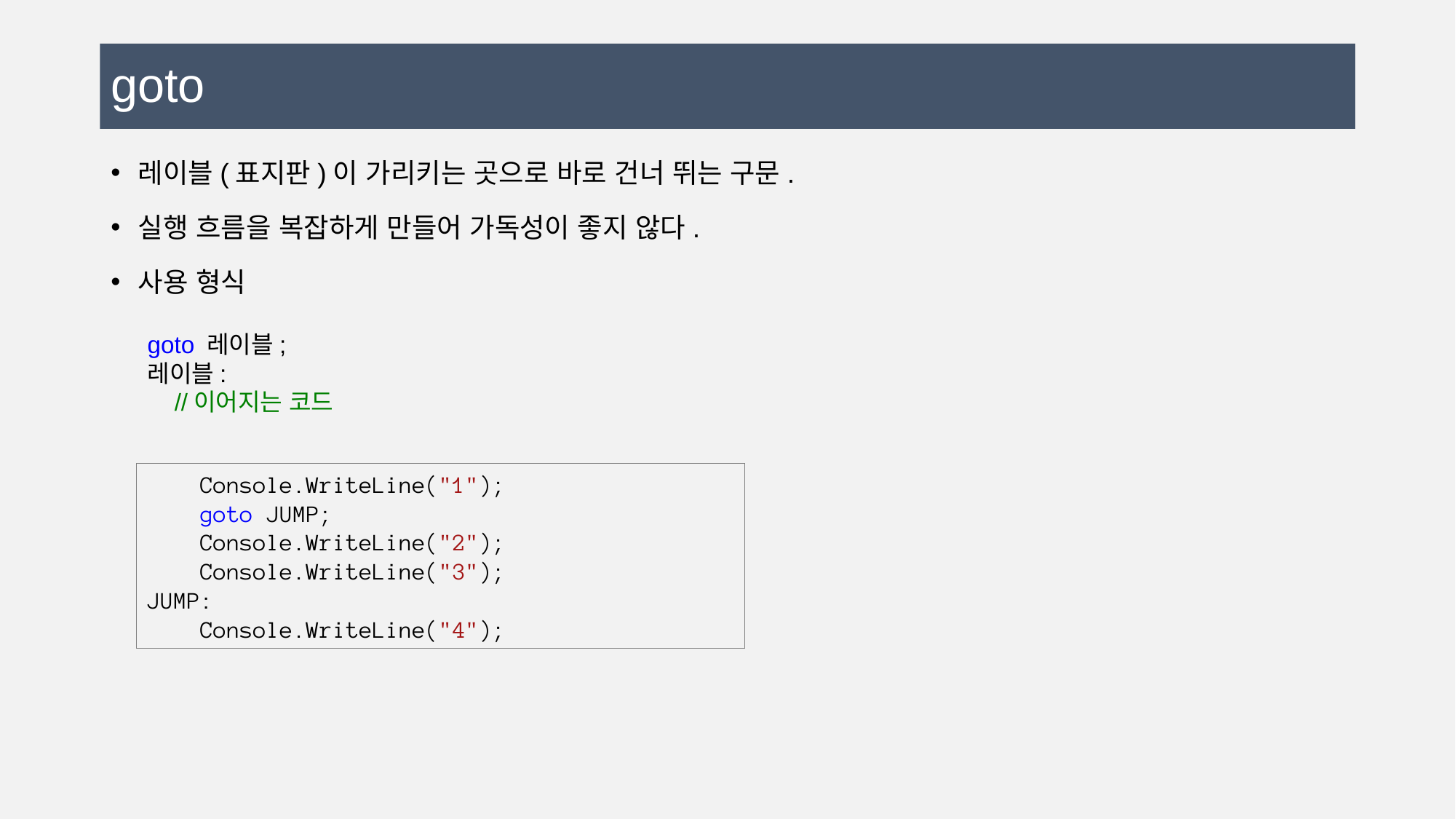

# goto
레이블(표지판)이 가리키는 곳으로 바로 건너 뛰는 구문.
실행 흐름을 복잡하게 만들어 가독성이 좋지 않다.
사용 형식

goto 레이블;
레이블:
    //이어지는 코드
    Console.WriteLine("1");
    goto JUMP;
    Console.WriteLine("2");
    Console.WriteLine("3");
JUMP:
    Console.WriteLine("4");